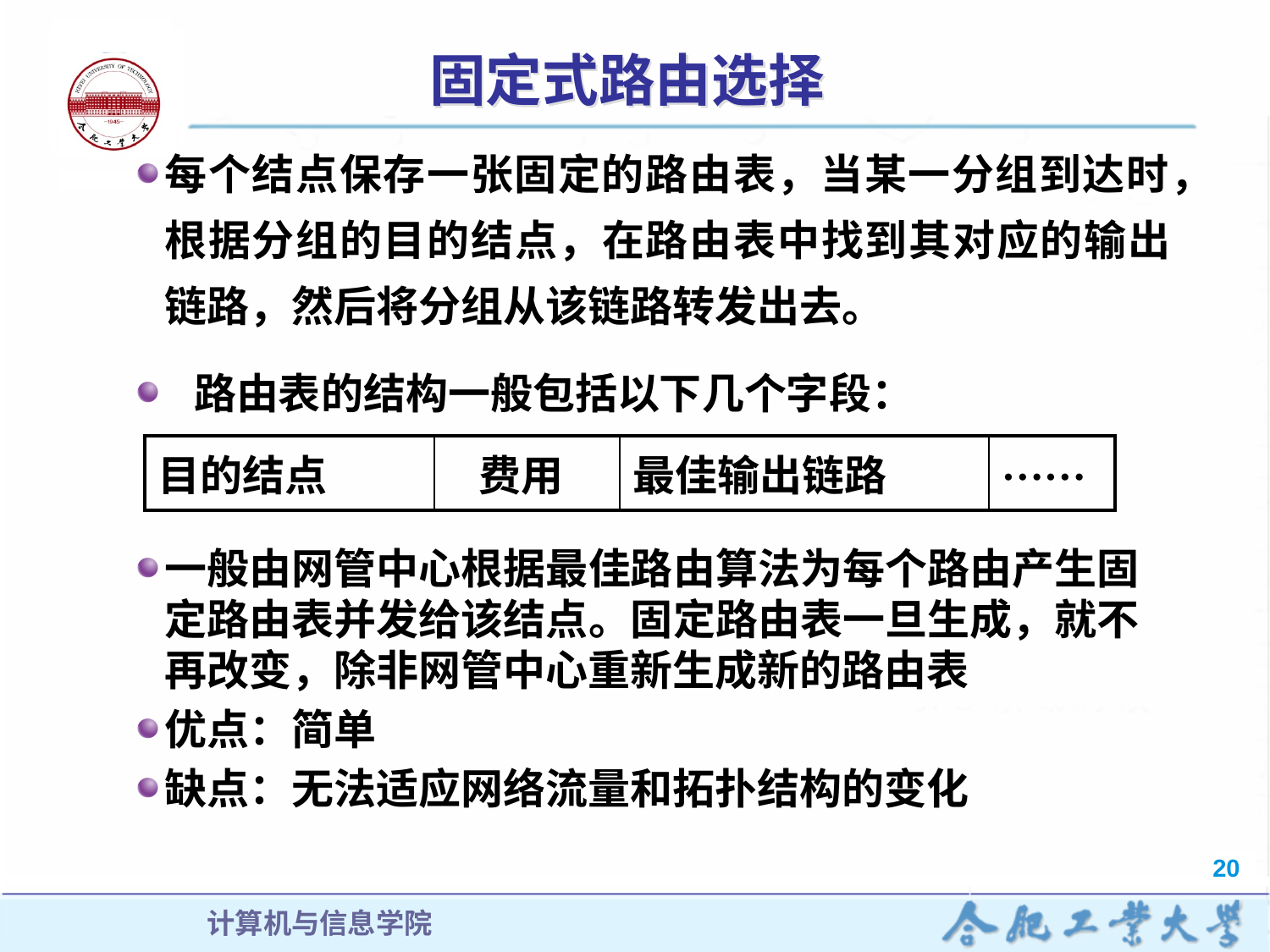

# 固定式路由选择
每个结点保存一张固定的路由表，当某一分组到达时，根据分组的目的结点，在路由表中找到其对应的输出链路，然后将分组从该链路转发出去。
  路由表的结构一般包括以下几个字段：
| 目的结点 | 费用 | 最佳输出链路 | …… |
| --- | --- | --- | --- |
一般由网管中心根据最佳路由算法为每个路由产生固定路由表并发给该结点。固定路由表一旦生成，就不再改变，除非网管中心重新生成新的路由表
优点：简单
缺点：无法适应网络流量和拓扑结构的变化